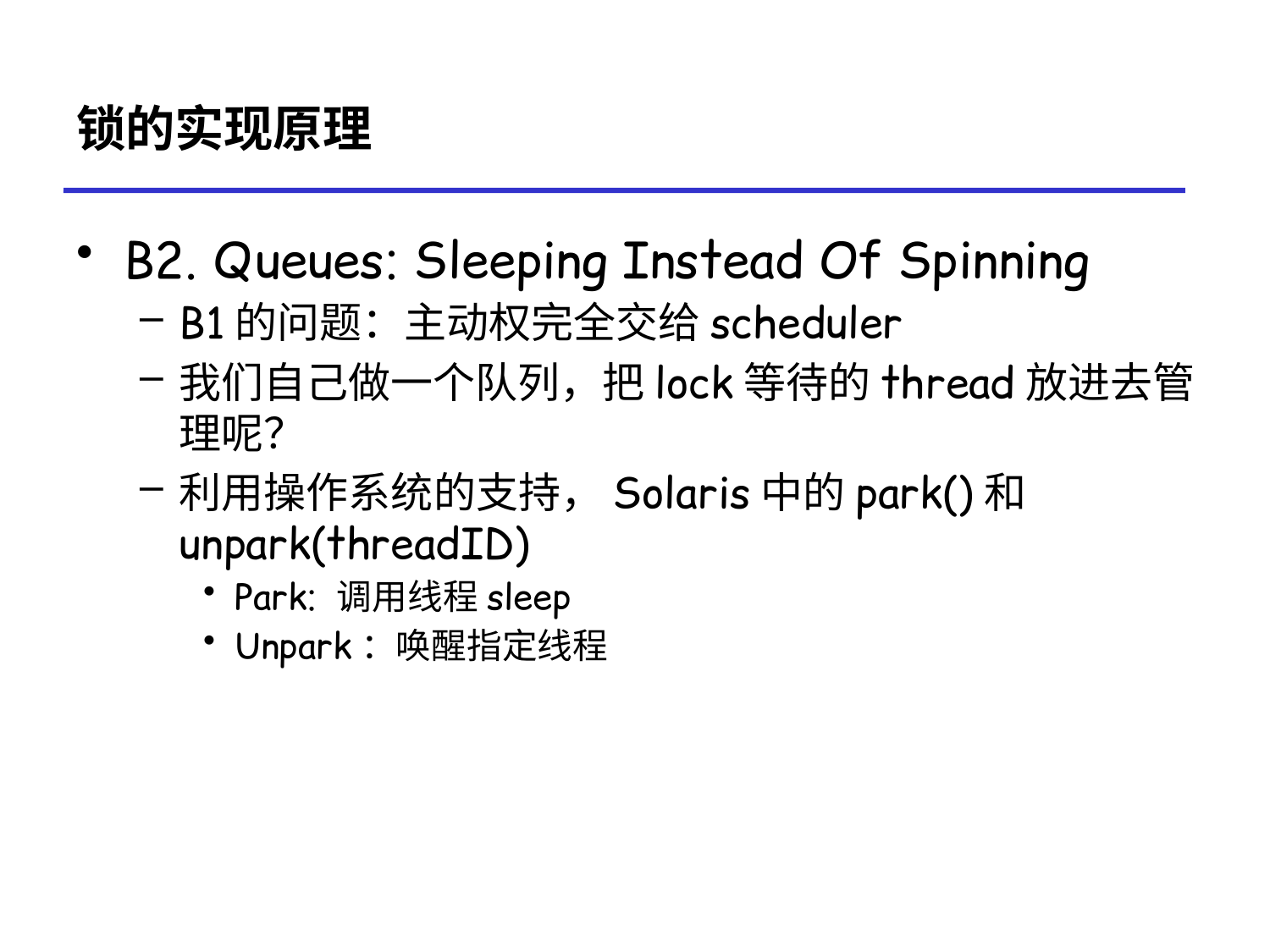

# 锁的实现原理
B2. Queues: Sleeping Instead Of Spinning
B1的问题：主动权完全交给scheduler
我们自己做一个队列，把lock等待的thread放进去管理呢？
利用操作系统的支持，Solaris中的park()和unpark(threadID)
Park: 调用线程sleep
Unpark：唤醒指定线程